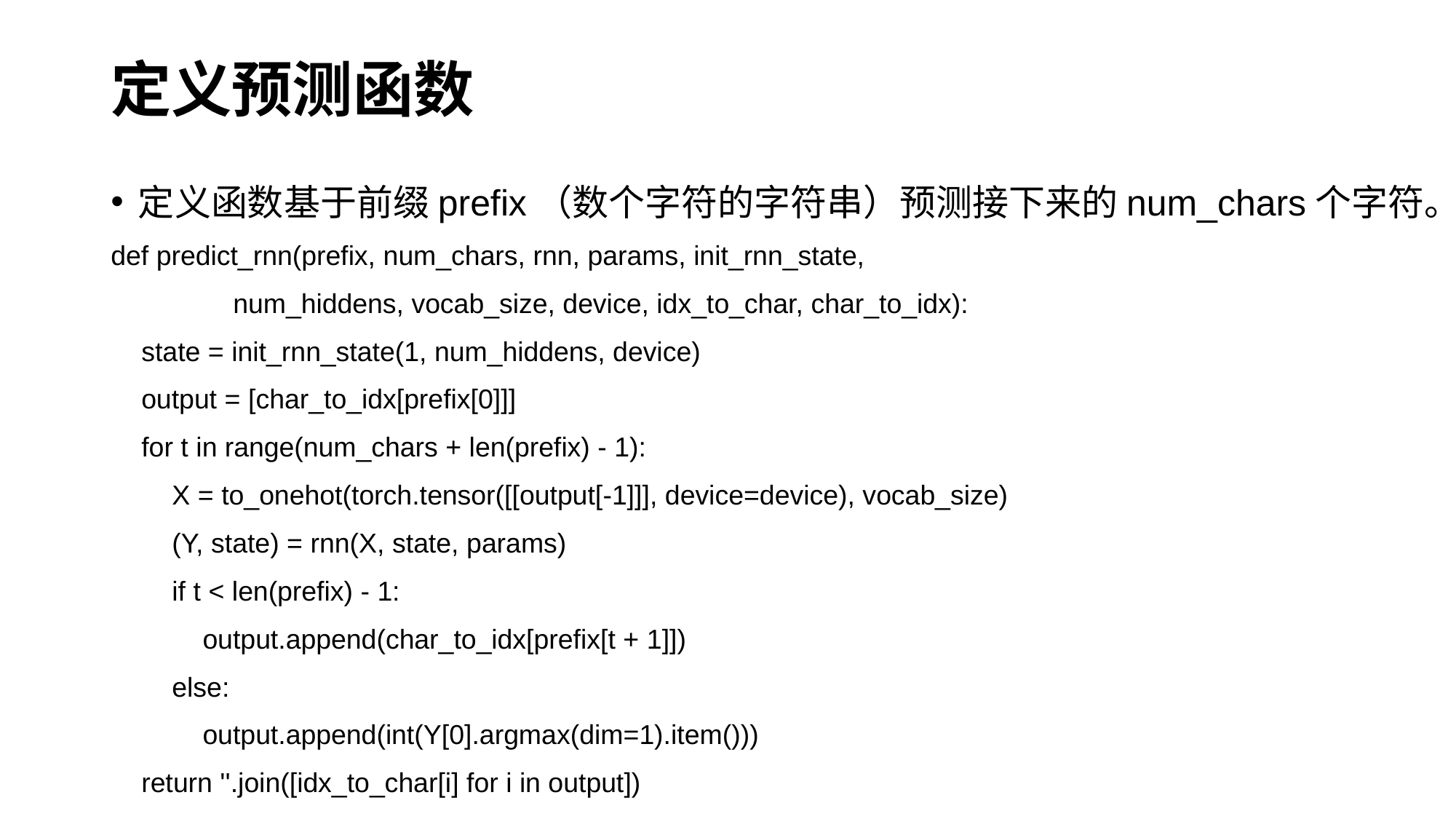

# 定义预测函数
定义函数基于前缀prefix（数个字符的字符串）预测接下来的num_chars个字符。
def predict_rnn(prefix, num_chars, rnn, params, init_rnn_state,
                num_hiddens, vocab_size, device, idx_to_char, char_to_idx):
    state = init_rnn_state(1, num_hiddens, device)
    output = [char_to_idx[prefix[0]]]
    for t in range(num_chars + len(prefix) - 1):
        X = to_onehot(torch.tensor([[output[-1]]], device=device), vocab_size)
        (Y, state) = rnn(X, state, params)
        if t < len(prefix) - 1:
            output.append(char_to_idx[prefix[t + 1]])
        else:
            output.append(int(Y[0].argmax(dim=1).item()))
    return ''.join([idx_to_char[i] for i in output])